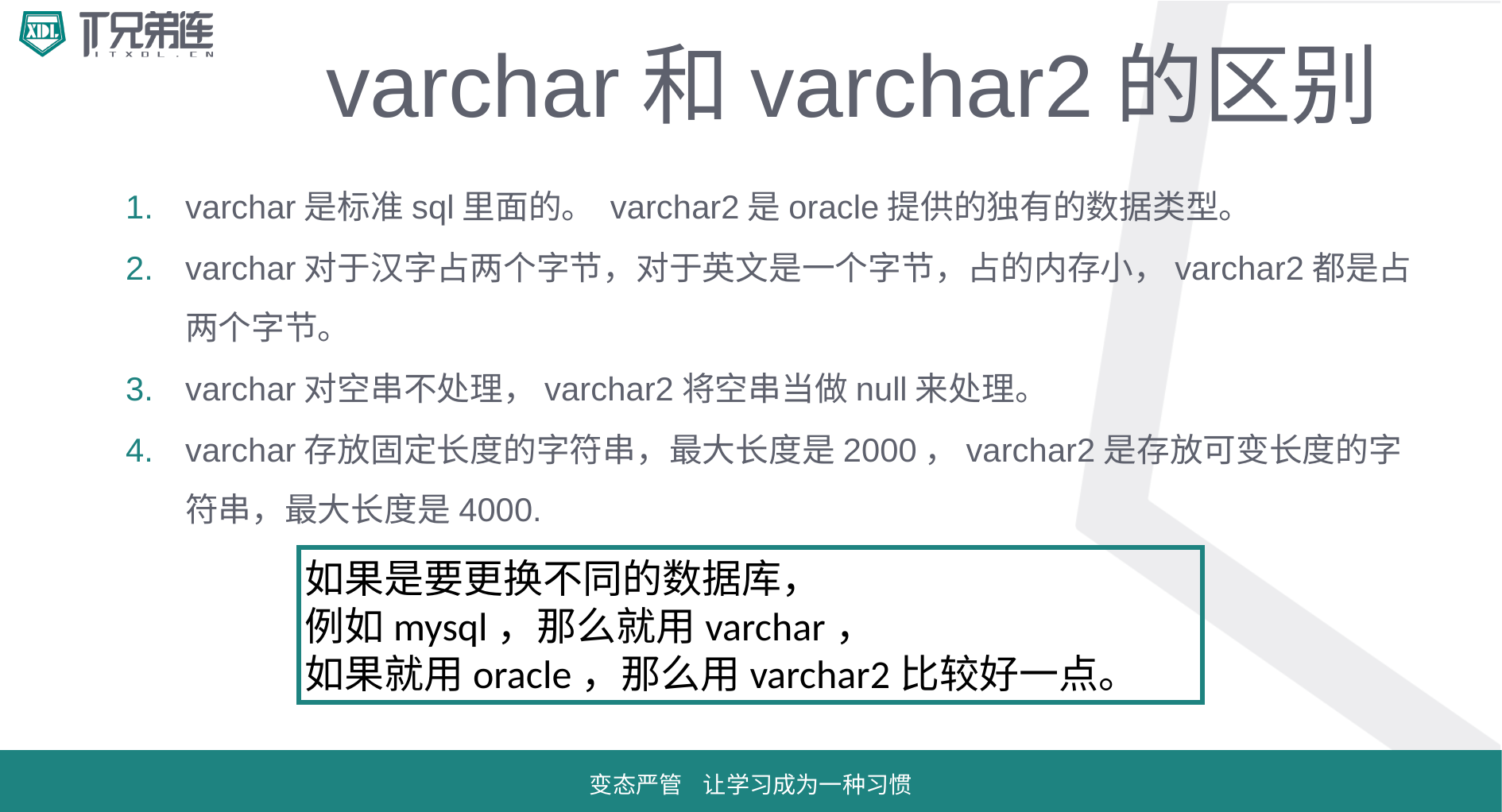

# varchar和varchar2的区别
varchar是标准sql里面的。 varchar2是oracle提供的独有的数据类型。
varchar对于汉字占两个字节，对于英文是一个字节，占的内存小，varchar2都是占两个字节。
varchar对空串不处理，varchar2将空串当做null来处理。
varchar存放固定长度的字符串，最大长度是2000，varchar2是存放可变长度的字符串，最大长度是4000.

如果是要更换不同的数据库，
例如mysql，那么就用varchar，
如果就用oracle，那么用varchar2比较好一点。